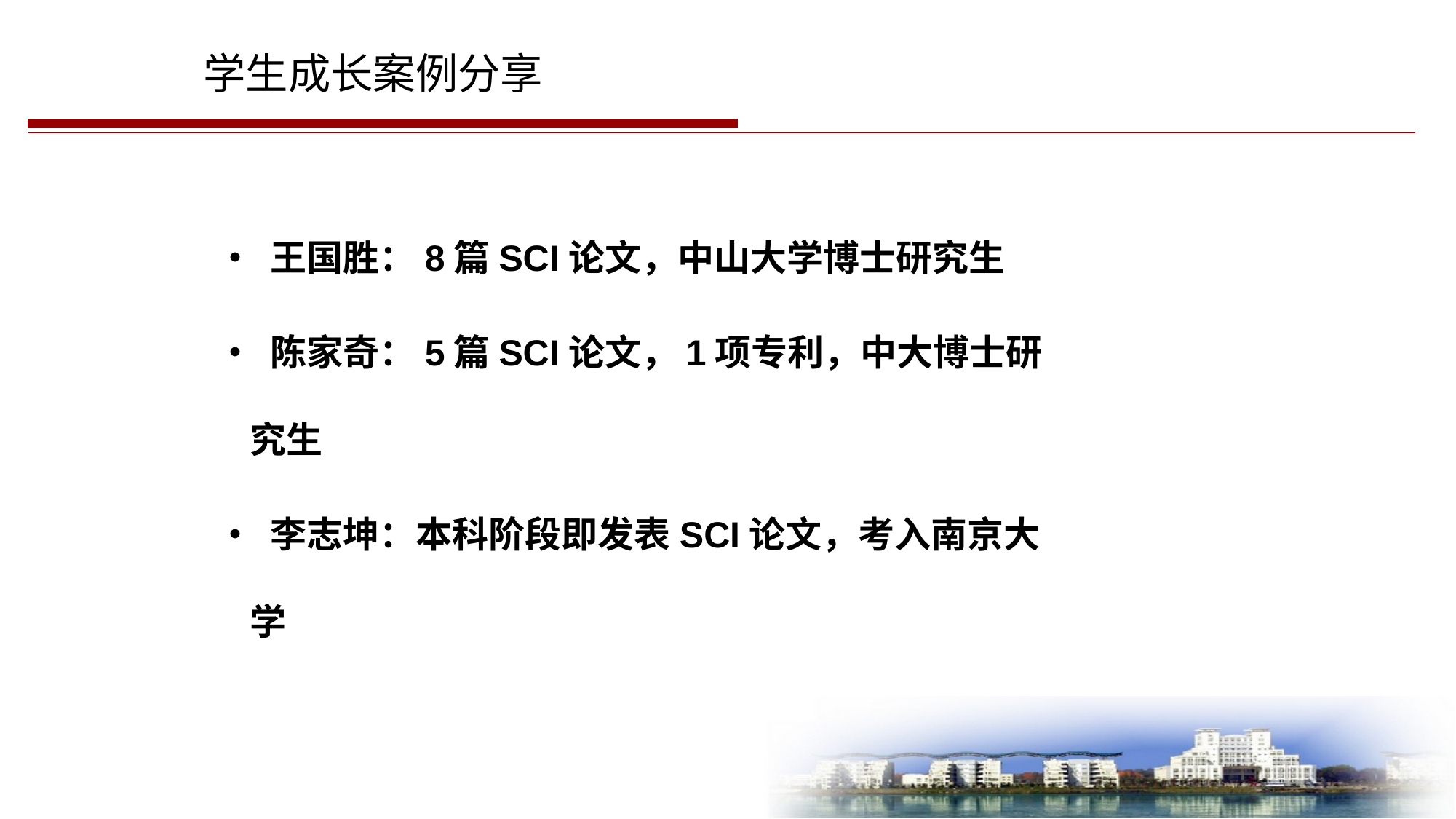

学生成长案例分享
• 王国胜：8篇SCI论文，中山大学博士研究生
• 陈家奇：5篇SCI论文，1项专利，中大博士研究生
• 李志坤：本科阶段即发表SCI论文，考入南京大学